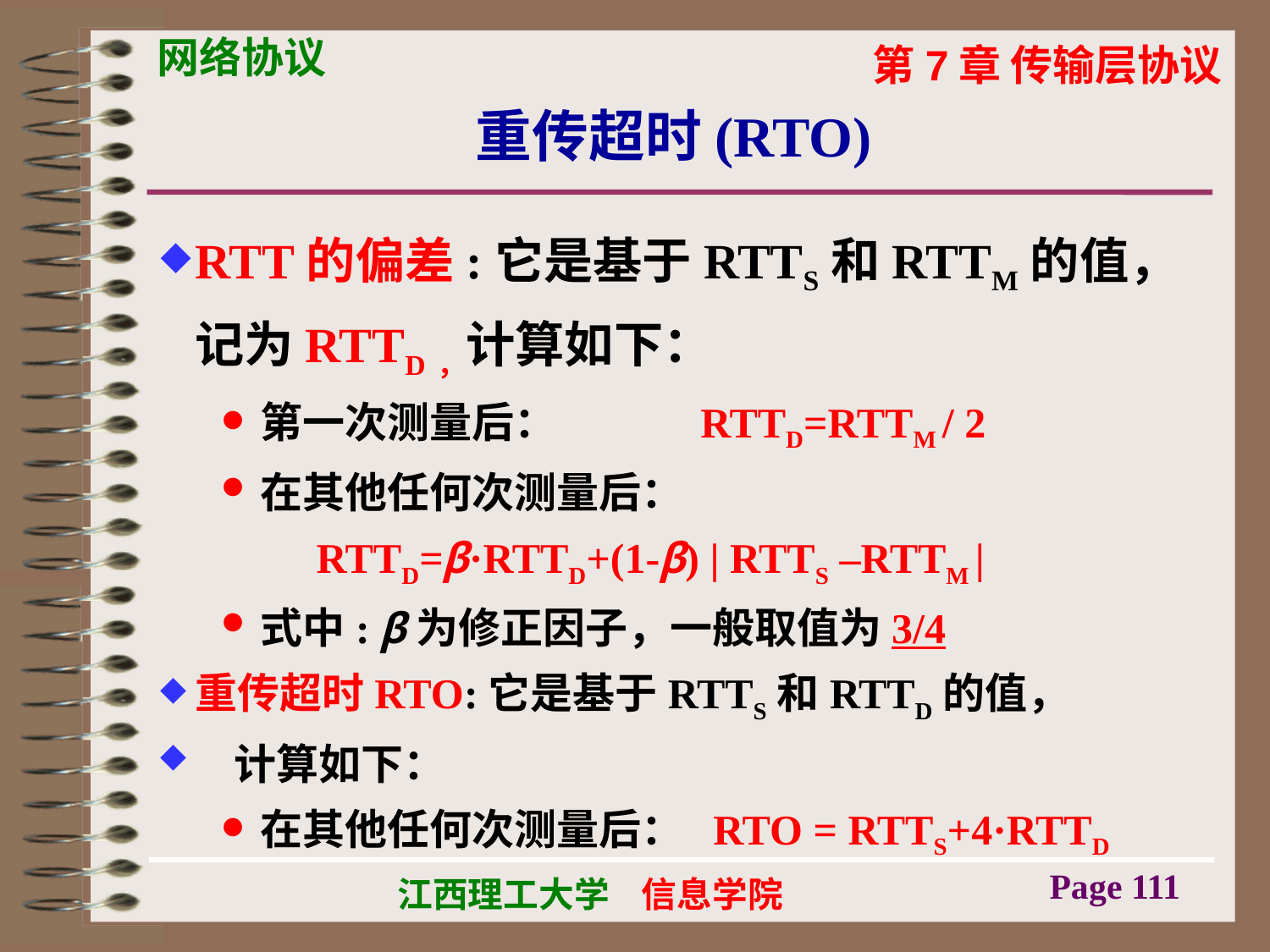

# 重传超时(RTO)
RTT的偏差:它是基于RTTS和RTTM的值，记为RTTD，计算如下：
第一次测量后：              RTTD=RTTM / 2
在其他任何次测量后：
         RTTD=β·RTTD+(1-β) | RTTS –RTTM |
式中: β为修正因子，一般取值为3/4
重传超时RTO:它是基于RTTS和RTTD的值，
   计算如下：
在其他任何次测量后：  RTO = RTTS+4·RTTD
Page 111